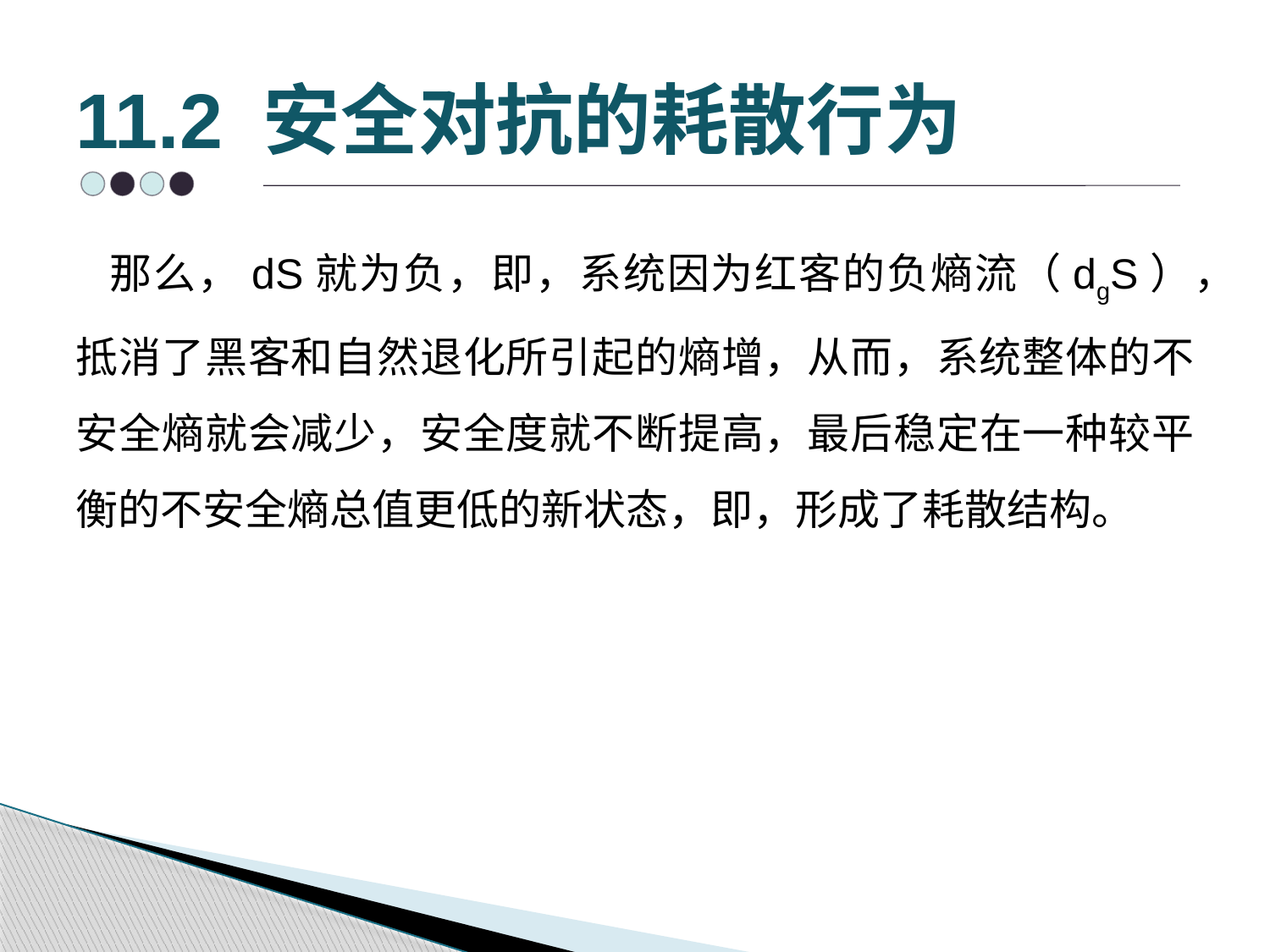

# 11.2 安全对抗的耗散行为

  那么，dS就为负，即，系统因为红客的负熵流（dgS），抵消了黑客和自然退化所引起的熵增，从而，系统整体的不安全熵就会减少，安全度就不断提高，最后稳定在一种较平衡的不安全熵总值更低的新状态，即，形成了耗散结构。